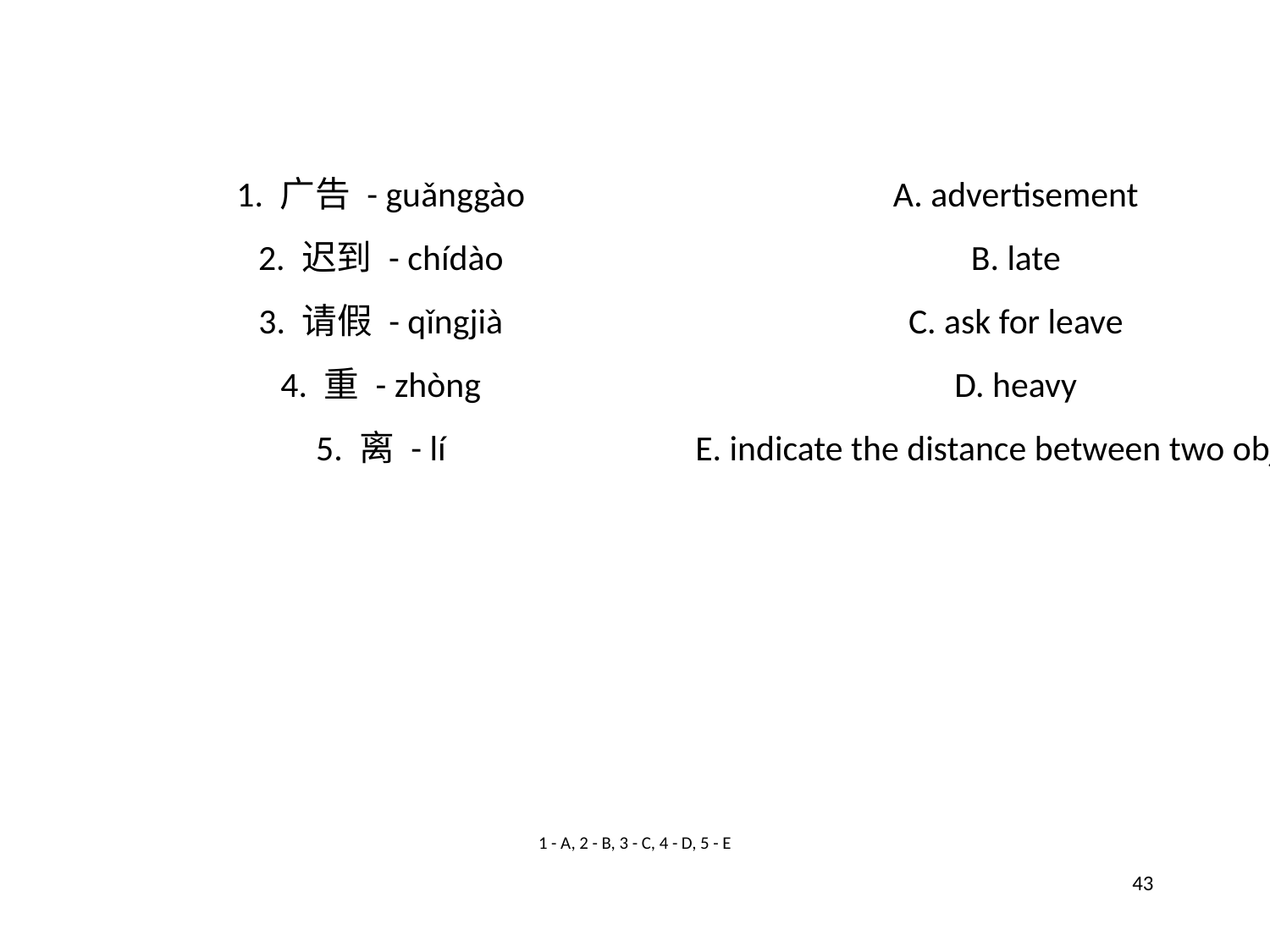

1. 广告 - guǎnggào

A. advertisement

2. 迟到 - chídào

B. late

3. 请假 - qǐngjià

C. ask for leave

4. 重 - zhòng

D. heavy

5. 离 - lí

E. indicate the distance between two objects
1 - A, 2 - B, 3 - C, 4 - D, 5 - E

43